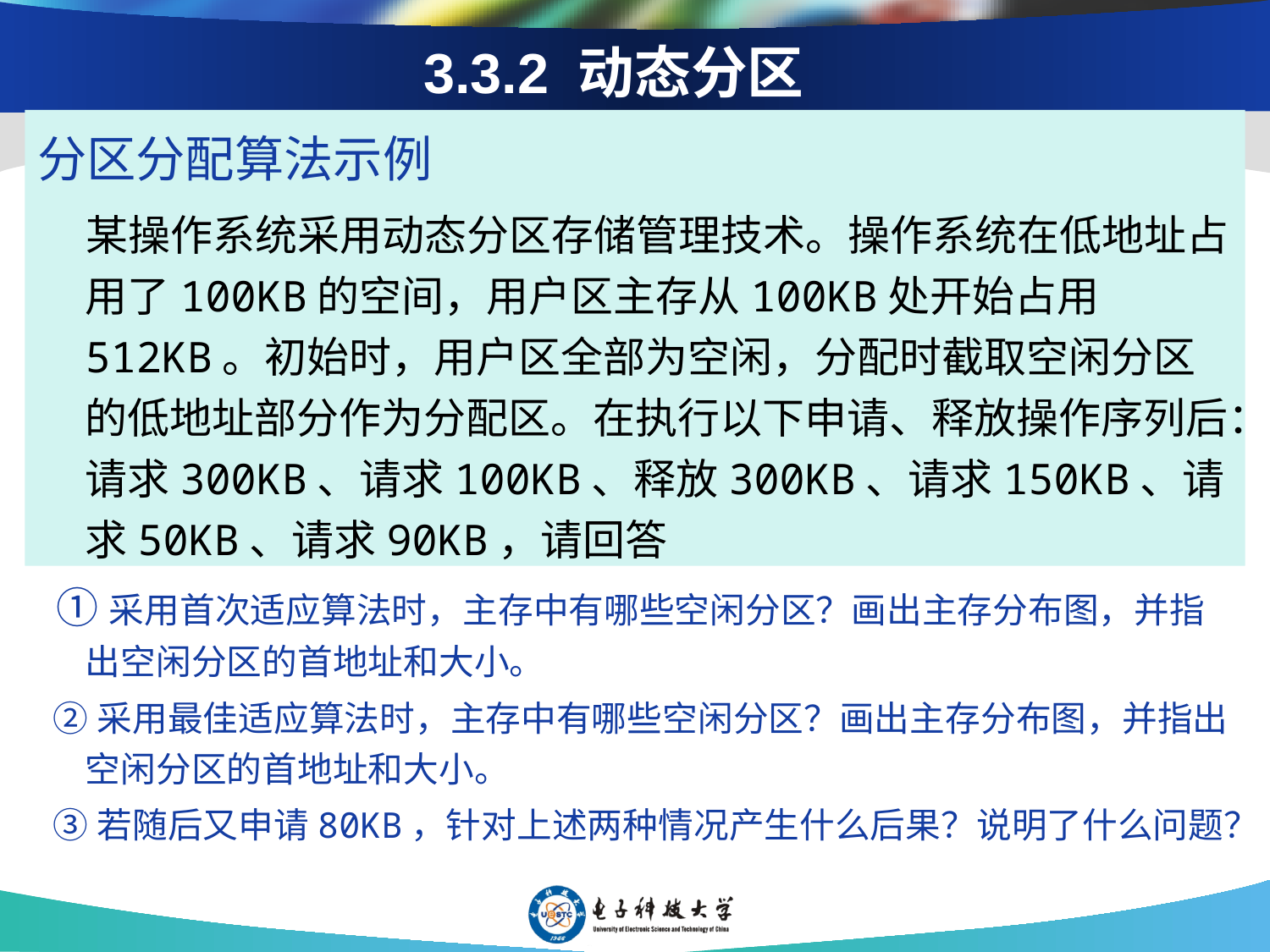

# 3.3.2 动态分区
分区分配算法示例
    某操作系统采用动态分区存储管理技术。操作系统在低地址占用了100KB的空间，用户区主存从100KB处开始占用512KB。初始时，用户区全部为空闲，分配时截取空闲分区的低地址部分作为分配区。在执行以下申请、释放操作序列后：请求300KB、请求100KB、释放300KB、请求150KB、请求50KB、请求90KB，请回答
  ①采用首次适应算法时，主存中有哪些空闲分区？画出主存分布图，并指出空闲分区的首地址和大小。
  ②采用最佳适应算法时，主存中有哪些空闲分区？画出主存分布图，并指出空闲分区的首地址和大小。
  ③若随后又申请80KB，针对上述两种情况产生什么后果？说明了什么问题？